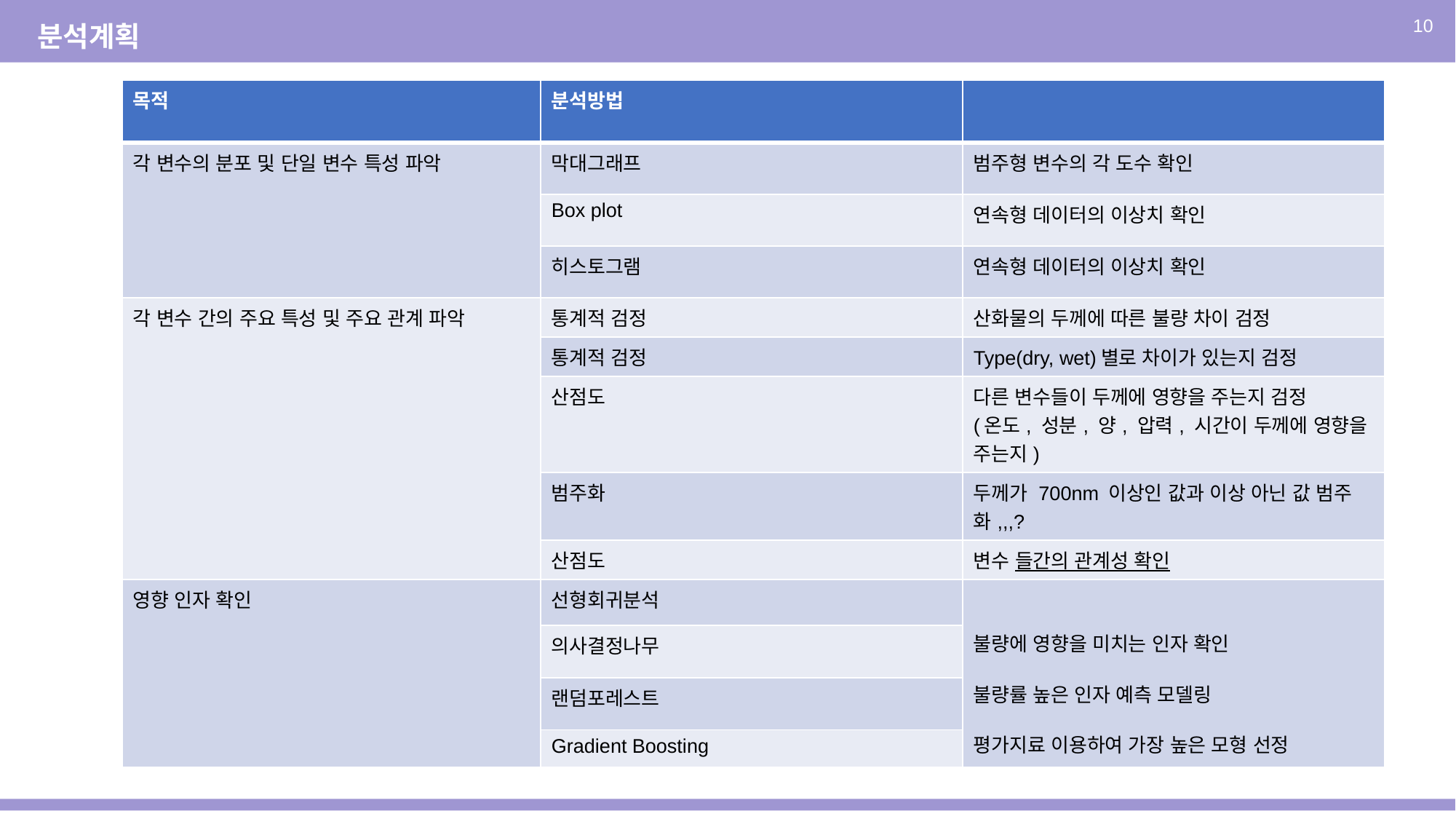

10
분석계획
| 목적 | 분석방법 |  |
| --- | --- | --- |
| 각 변수의 분포 및 단일 변수 특성 파악 | 막대그래프 | 범주형 변수의 각 도수 확인 |
|  | Box plot | 연속형 데이터의 이상치 확인 |
|  | 히스토그램 | 연속형 데이터의 이상치 확인 |
| 각 변수 간의 주요 특성 및 주요 관계 파악 | 통계적 검정 | 산화물의 두께에 따른 불량 차이 검정 |
|  | 통계적 검정 | Type(dry, wet)별로 차이가 있는지 검정 |
|  | 산점도 | 다른 변수들이 두께에 영향을 주는지 검정 (온도, 성분, 양, 압력, 시간이 두께에 영향을 주는지) |
|  | 범주화 | 두께가 700nm 이상인 값과 이상 아닌 값 범주화,,,? |
|  | 산점도 | 변수 들간의 관계성 확인 |
| 영향 인자 확인 | 선형회귀분석 | 불량에 영향을 미치는 인자 확인 불량률 높은 인자 예측 모델링 평가지료 이용하여 가장 높은 모형 선정 |
|  | 의사결정나무 | 영향을 주는 변수 찾기 |
|  | 랜덤포레스트 |  |
|  | Gradient Boosting |  |